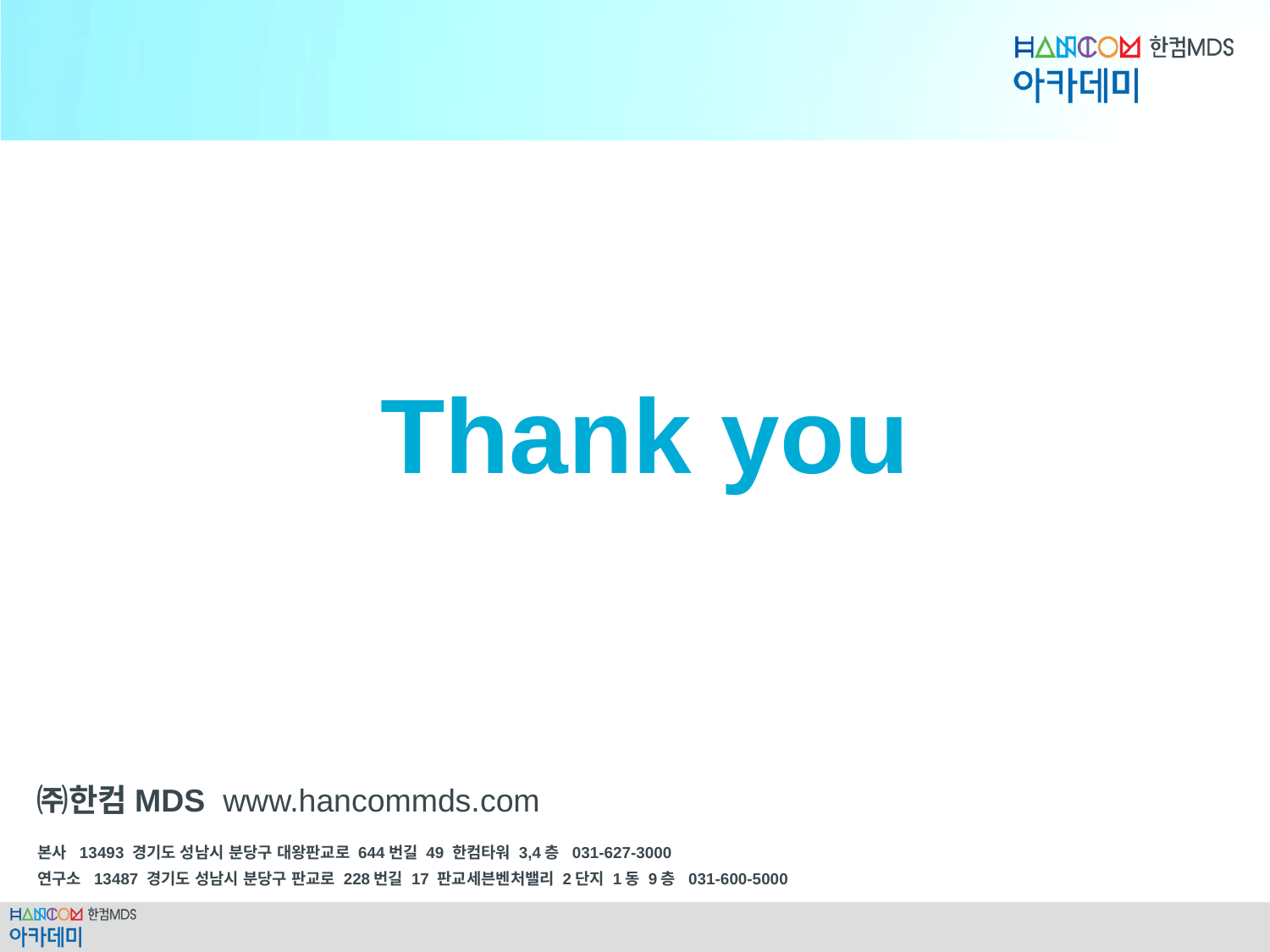

Thank you
Thank you
㈜한컴MDS  www.hancommds.com
본사  13493 경기도 성남시 분당구 대왕판교로 644번길 49 한컴타워 3,4층  031-627-3000
연구소  13487 경기도 성남시 분당구 판교로 228번길 17 판교세븐벤처밸리 2단지 1동 9층  031-600-5000